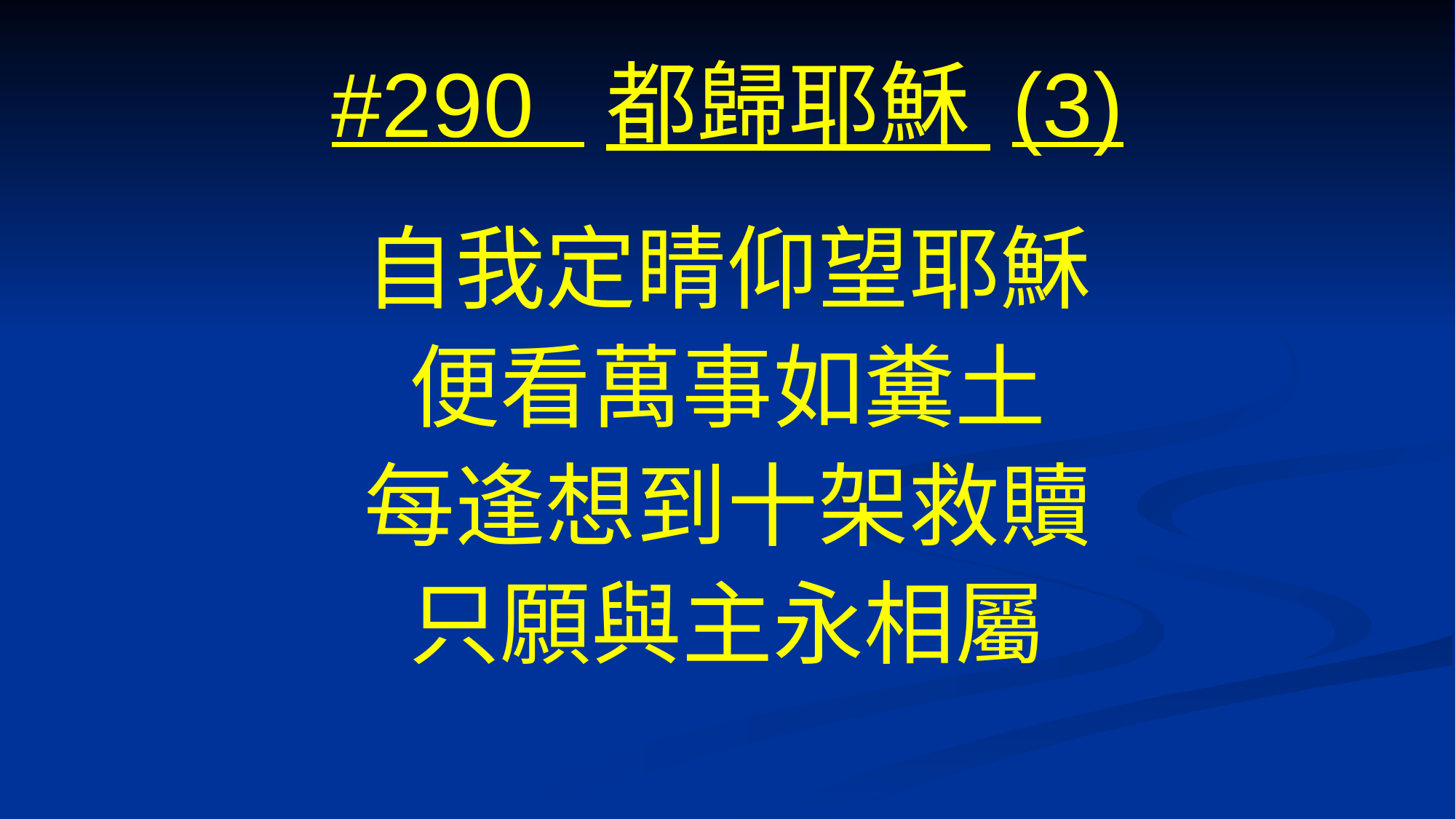

# #290  都歸耶穌 (3)
自我定睛仰望耶穌
便看萬事如糞土
每逢想到十架救贖
只願與主永相屬